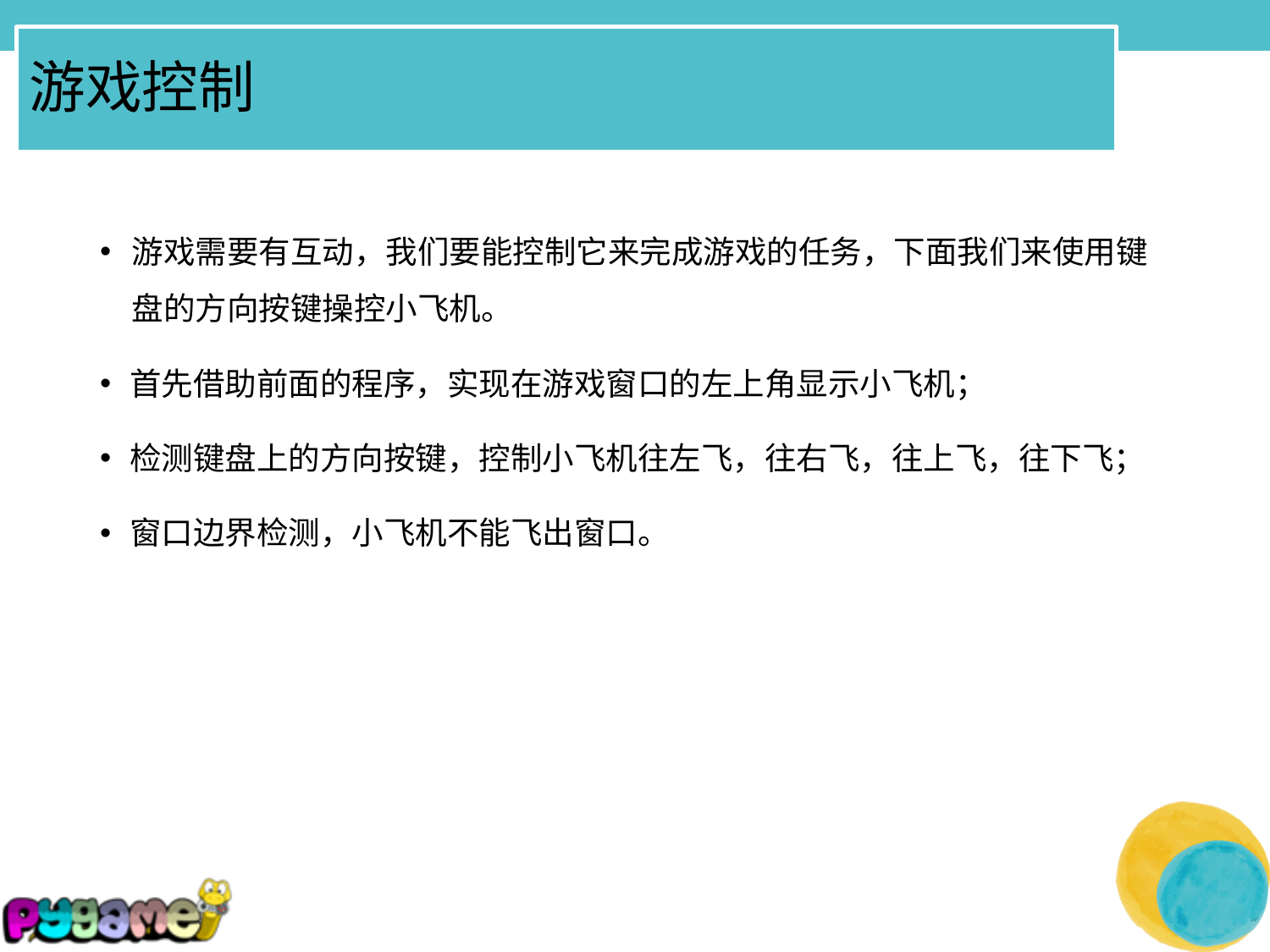

# 游戏控制
游戏需要有互动，我们要能控制它来完成游戏的任务，下面我们来使用键盘的方向按键操控小飞机。
首先借助前面的程序，实现在游戏窗口的左上角显示小飞机；
检测键盘上的方向按键，控制小飞机往左飞，往右飞，往上飞，往下飞；
窗口边界检测，小飞机不能飞出窗口。